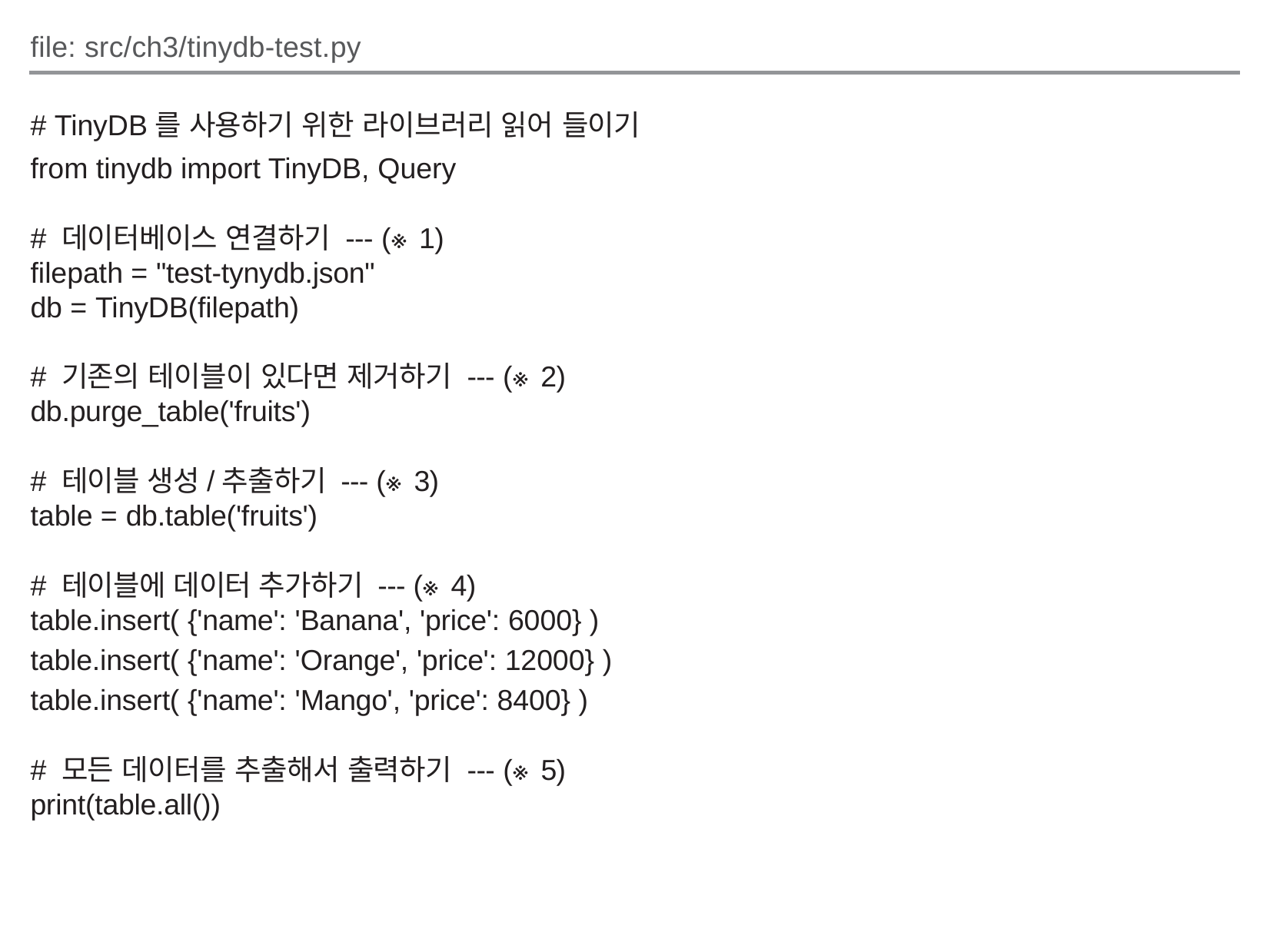

file: src/ch3/tinydb-test.py

# TinyDB를 사용하기 위한 라이브러리 읽어 들이기
from tinydb import TinyDB, Query

# 데이터베이스 연결하기 --- (※1)
filepath = "test-tynydb.json"
db = TinyDB(filepath)

# 기존의 테이블이 있다면 제거하기 --- (※2)
db.purge_table('fruits')

# 테이블 생성/추출하기 --- (※3)
table = db.table('fruits')

# 테이블에 데이터 추가하기 --- (※4)
table.insert( {'name': 'Banana', 'price': 6000} )
table.insert( {'name': 'Orange', 'price': 12000} )
table.insert( {'name': 'Mango', 'price': 8400} )

# 모든 데이터를 추출해서 출력하기 --- (※5)
print(table.all())